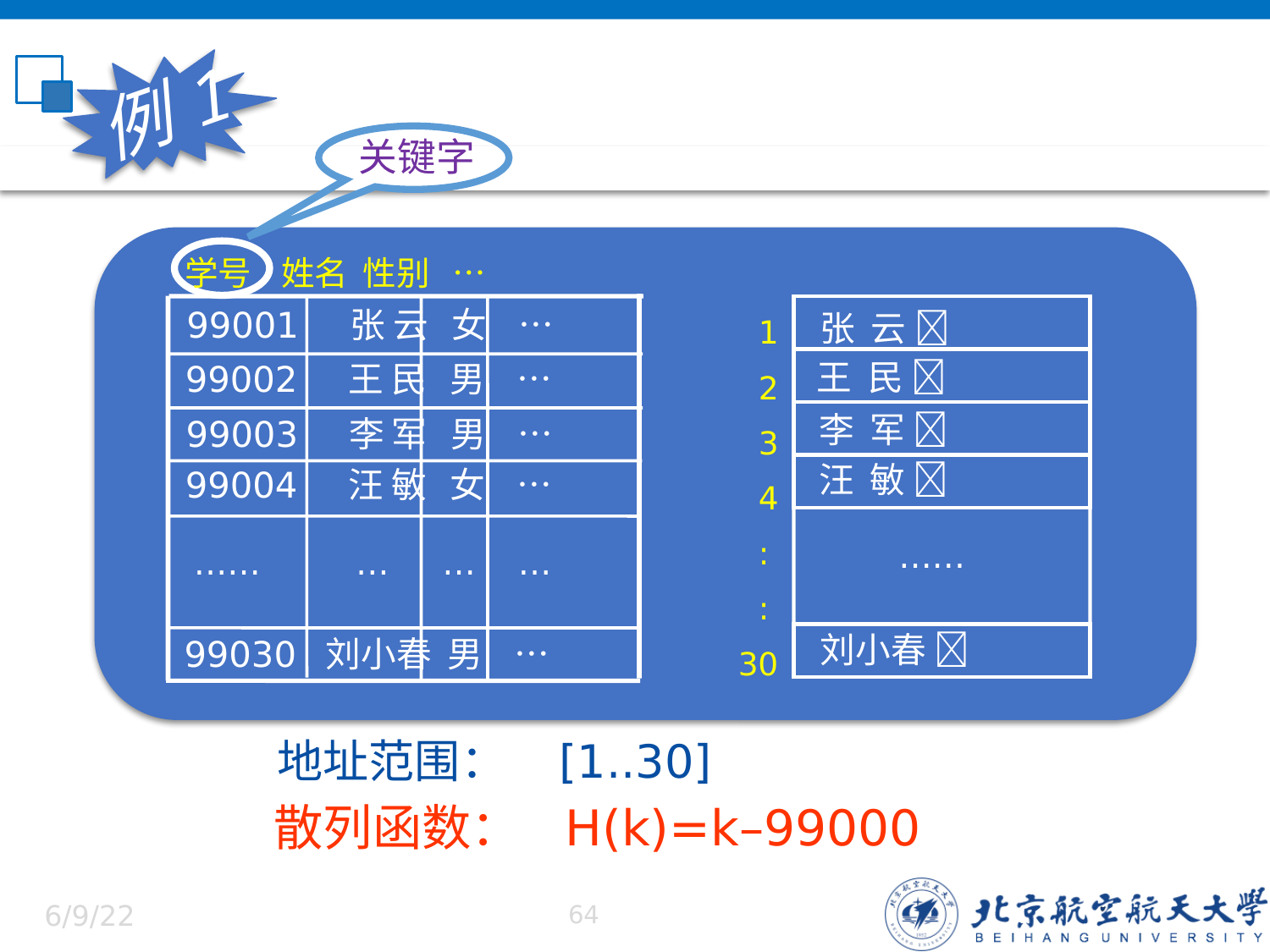

例1

关键字

 学号    姓名  性别   …

99001  张 云   女    …
99002  王 民   男    …

99003  李 军   男    …

99004  汪 敏   女    …

……         …     …    …
99030 刘小春  男    …

  1
  2
  3
  4
  :
  :
30

……

张  云 …
王  民 …
李  军 …
汪  敏 …
刘小春 …
地址范围：    [1..30]
 散列函数：   H(k)=k–99000
6/9/22
64